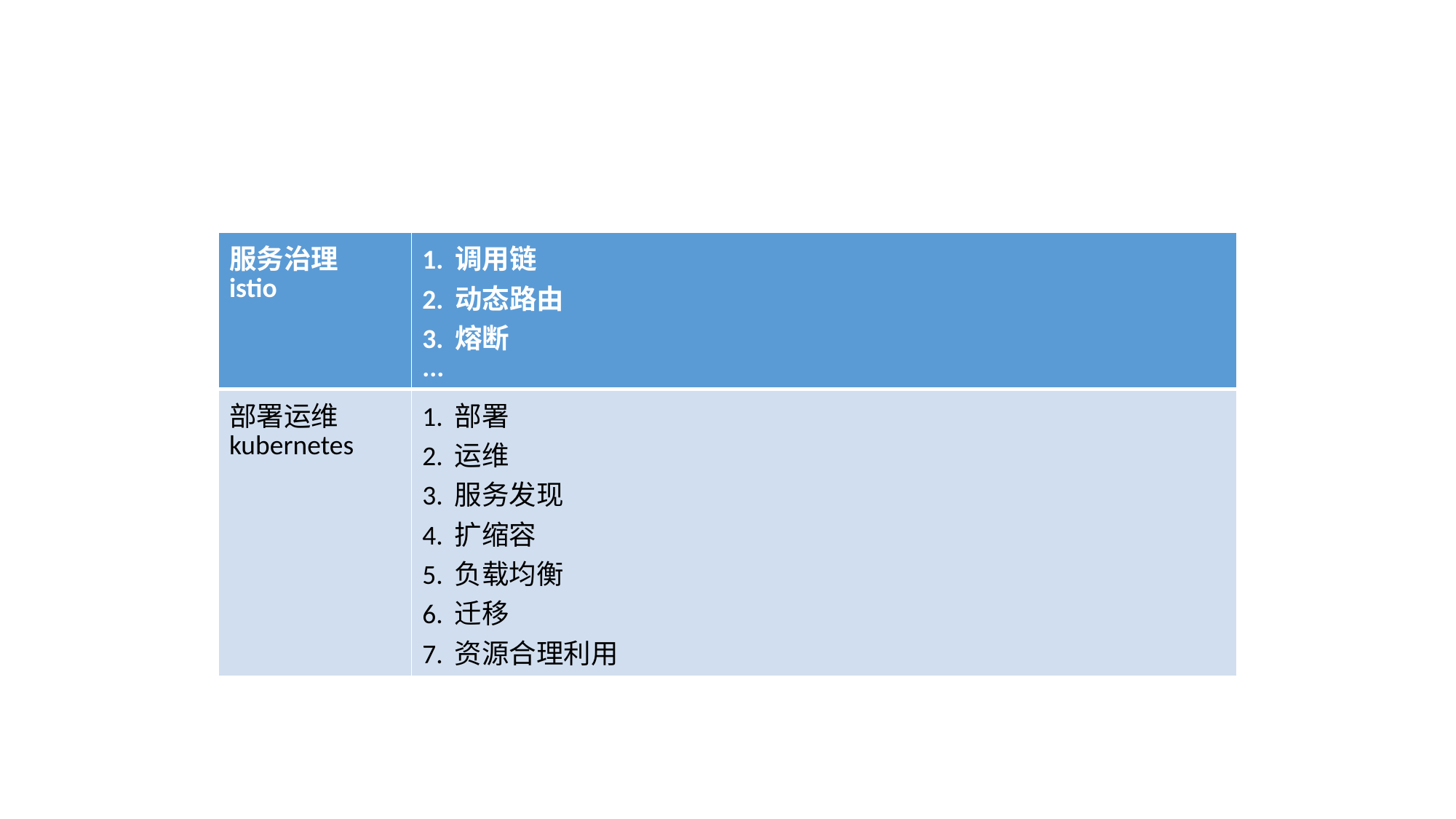

| 服务治理 istio | 1. 调用链 2. 动态路由 3. 熔断 ... |
| --- | --- |
| 部署运维 kubernetes | 1. 部署 2. 运维 3. 服务发现 4. 扩缩容 5. 负载均衡 6. 迁移 7. 资源合理利用 |